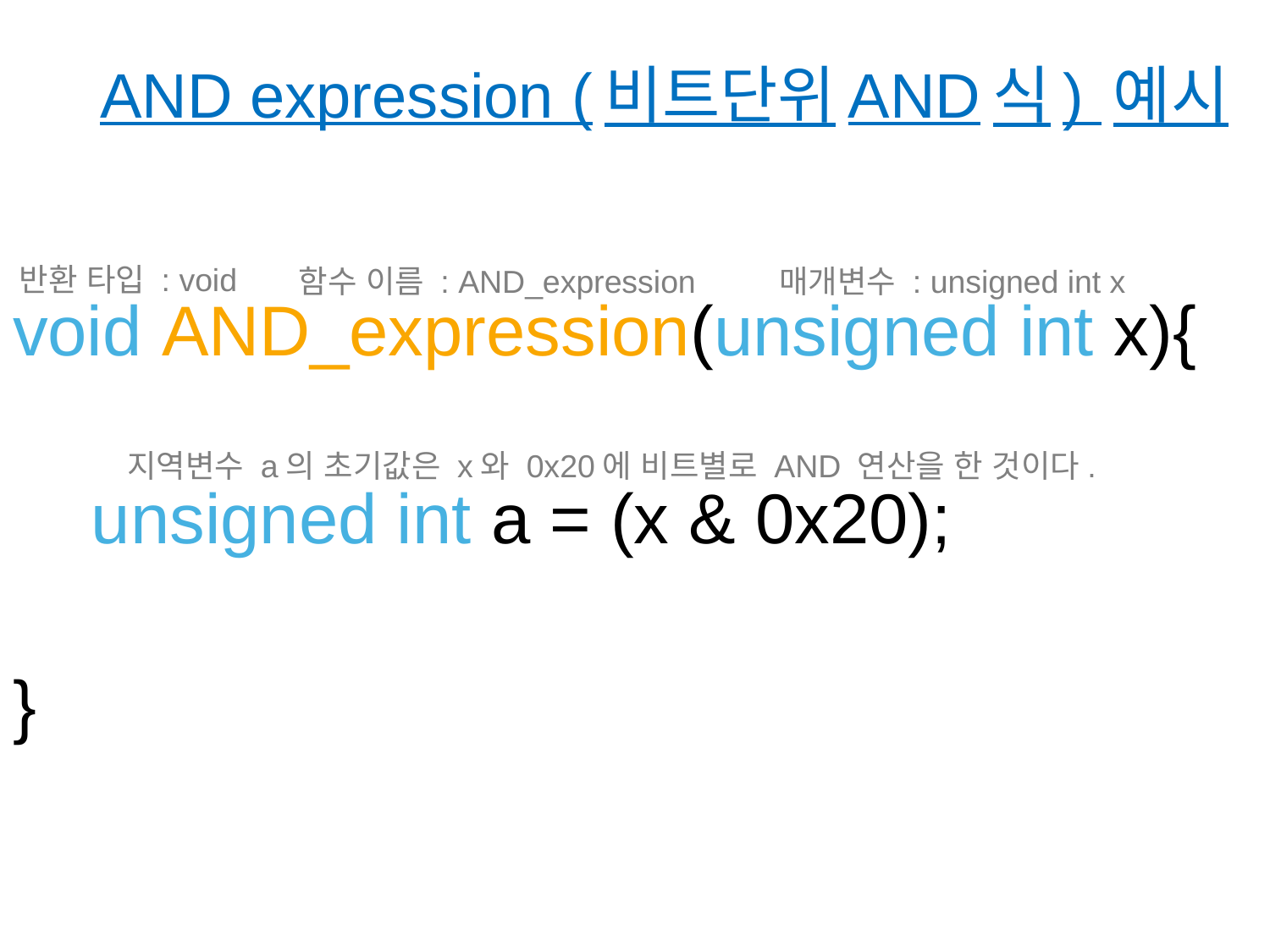

# AND expression (비트단위AND식) 예시
반환 타입 : void
함수 이름 : AND_expression
매개변수 : unsigned int x
void AND_expression(unsigned int x){

    unsigned int a = (x & 0x20);

}
지역변수 a의 초기값은 x와 0x20에 비트별로 AND 연산을 한 것이다.